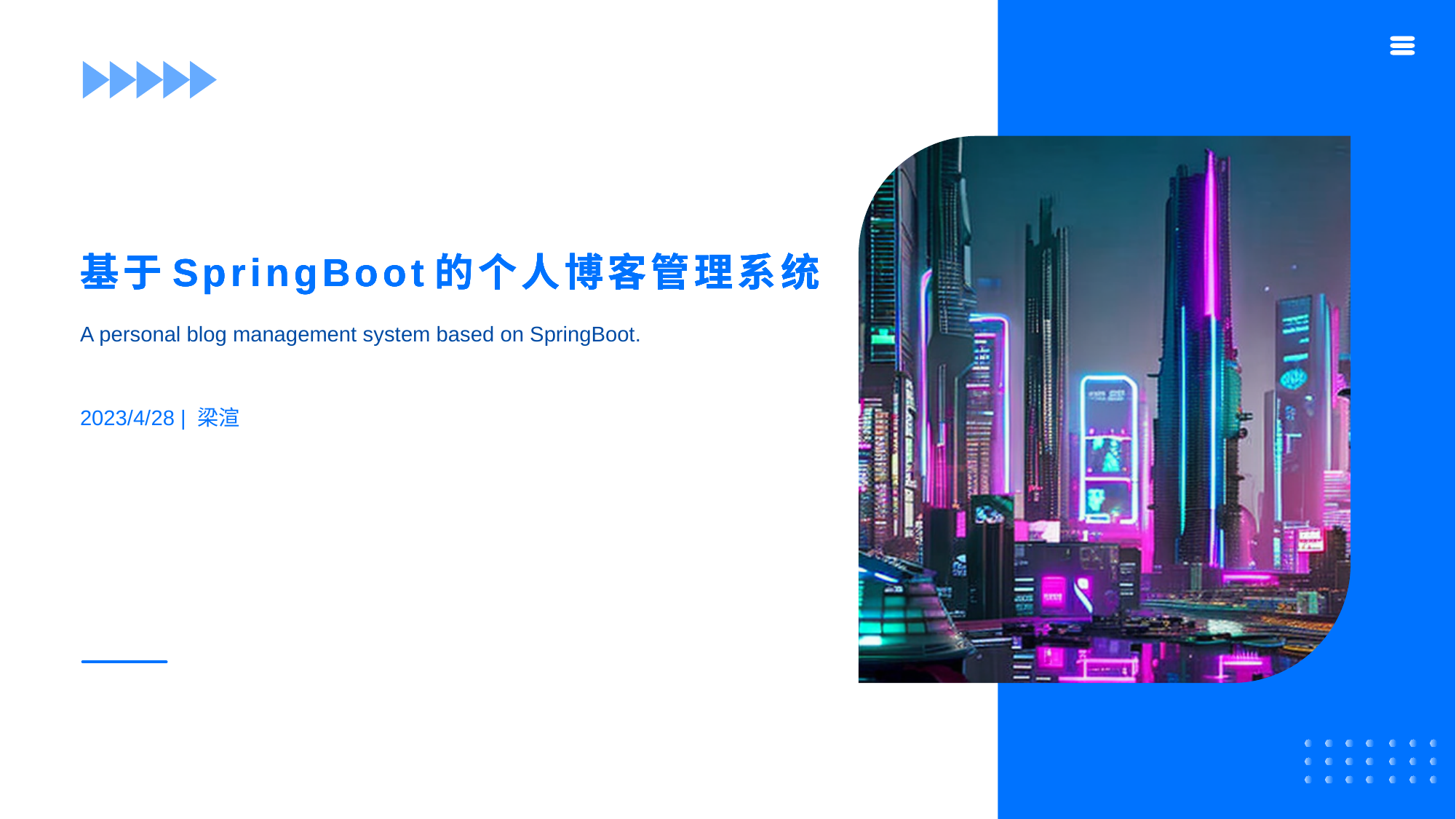

基于SpringBoot的个人博客管理系统
基于SpringBoot的个人博客管理系统
基于SpringBoot的个人博客管理系统
基于SpringBoot的个人博客管理系统
A personal blog management system based on SpringBoot.
2023/4/28 | 梁渲